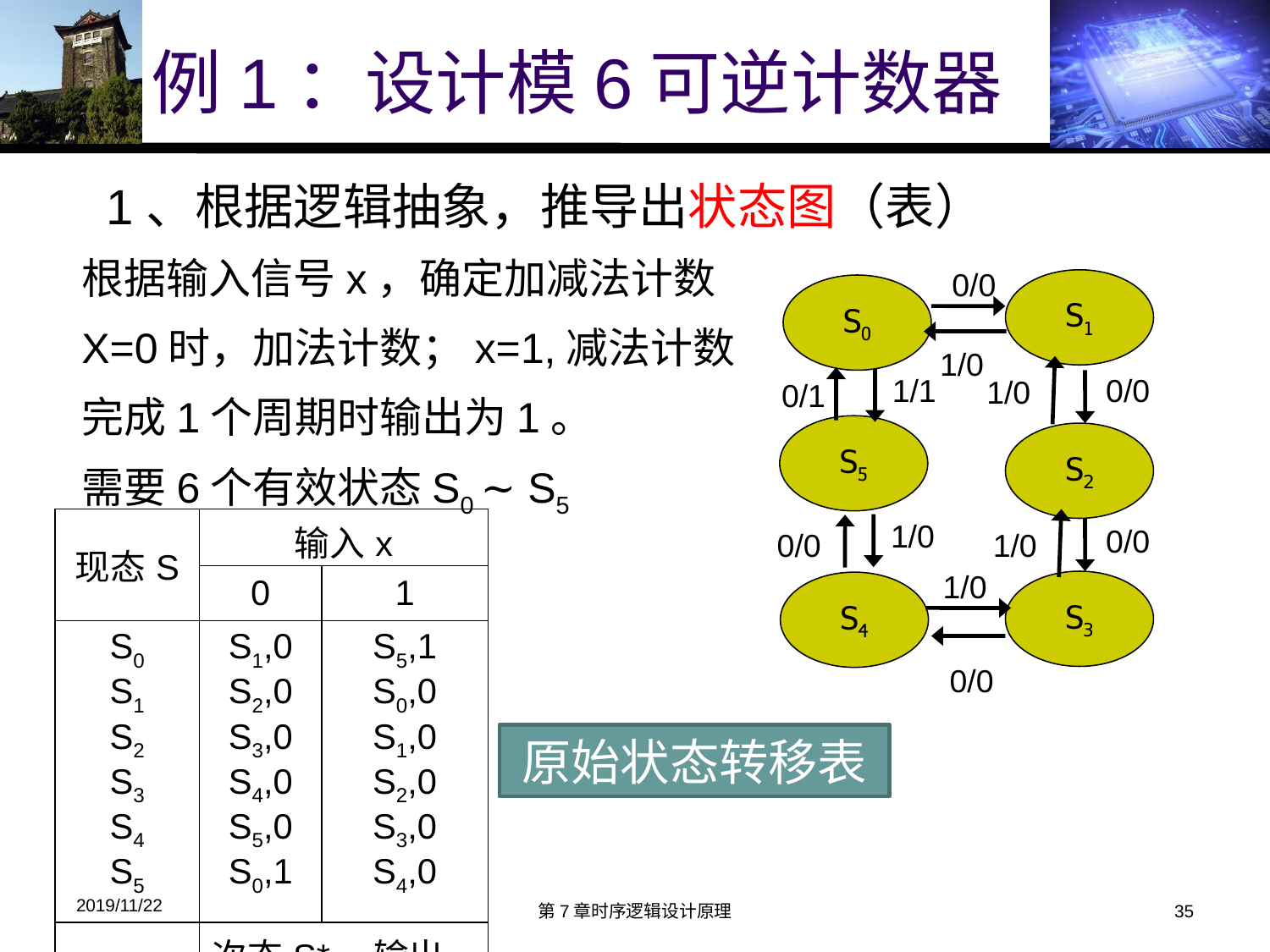

# 例1：设计模6可逆计数器
1、根据逻辑抽象，推导出状态图（表）
根据输入信号x，确定加减法计数
X=0时，加法计数；x=1,减法计数
完成1个周期时输出为1。
需要6个有效状态S0 ~ S5
0/0

S1
S0

1/0

1/0
1/1

0/0

0/1
S5
S2
| 现态S | 输入x |  |
| --- | --- | --- |
|  | 0 | 1 |
| S0 S1 S2 S3 S4 S5 | S1,0 S2,0 S3,0 S4,0 S5,0 S0,1 | S5,1 S0,0 S1,0 S2,0 S3,0 S4,0 |
|  | 次态S\*，输出Z |  |

1/0
1/0

0/0
0/0

1/0

S3
S4

0/0
原始状态转移表
2019/11/22
第7章时序逻辑设计原理
35